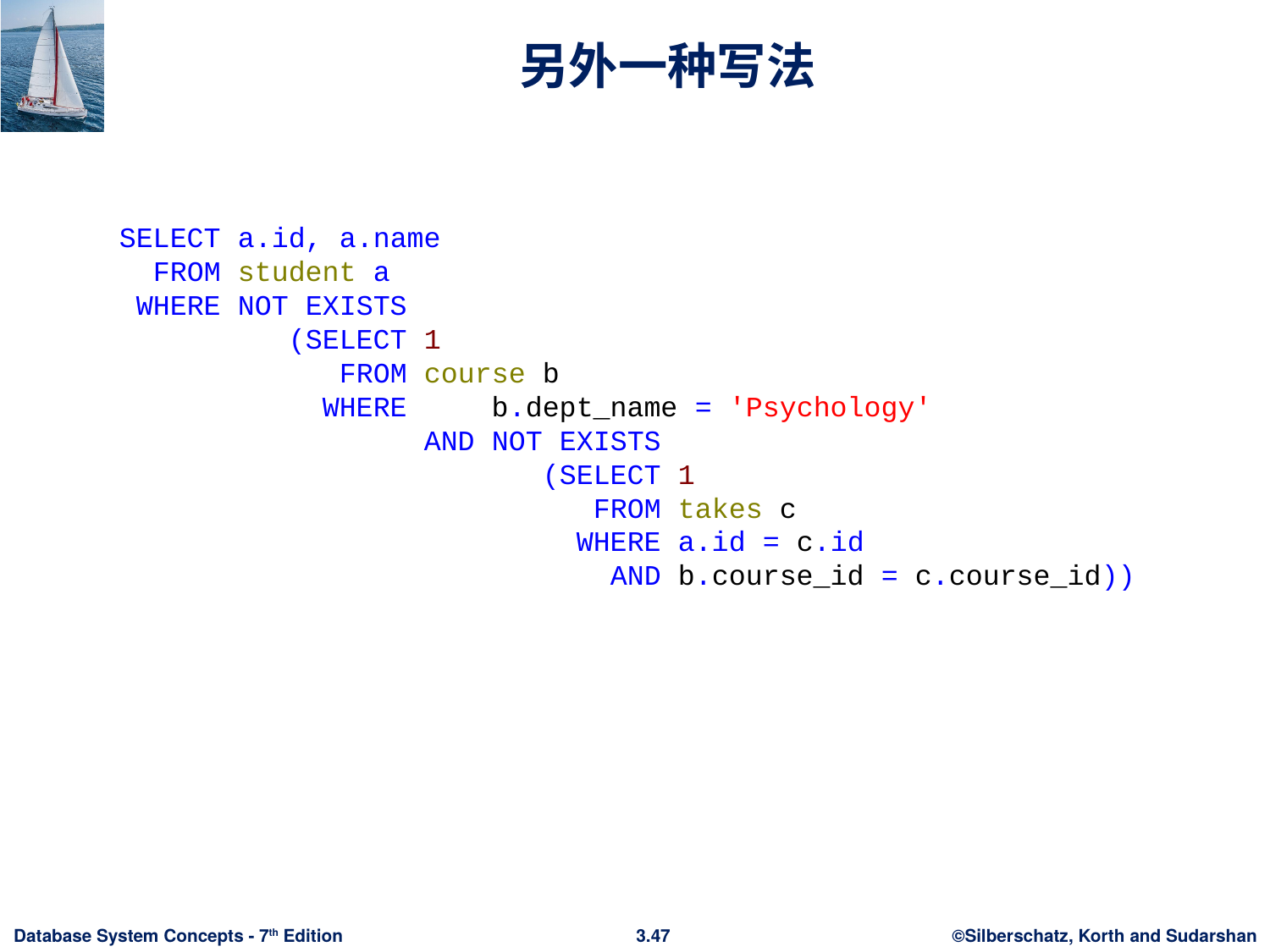

# 另外一种写法
SELECT a.id, a.name
  FROM student a
 WHERE NOT EXISTS
          (SELECT 1
             FROM course b
            WHERE     b.dept_name = 'Psychology'
                  AND NOT EXISTS
                         (SELECT 1
                            FROM takes c
                           WHERE a.id = c.id
                             AND b.course_id = c.course_id))